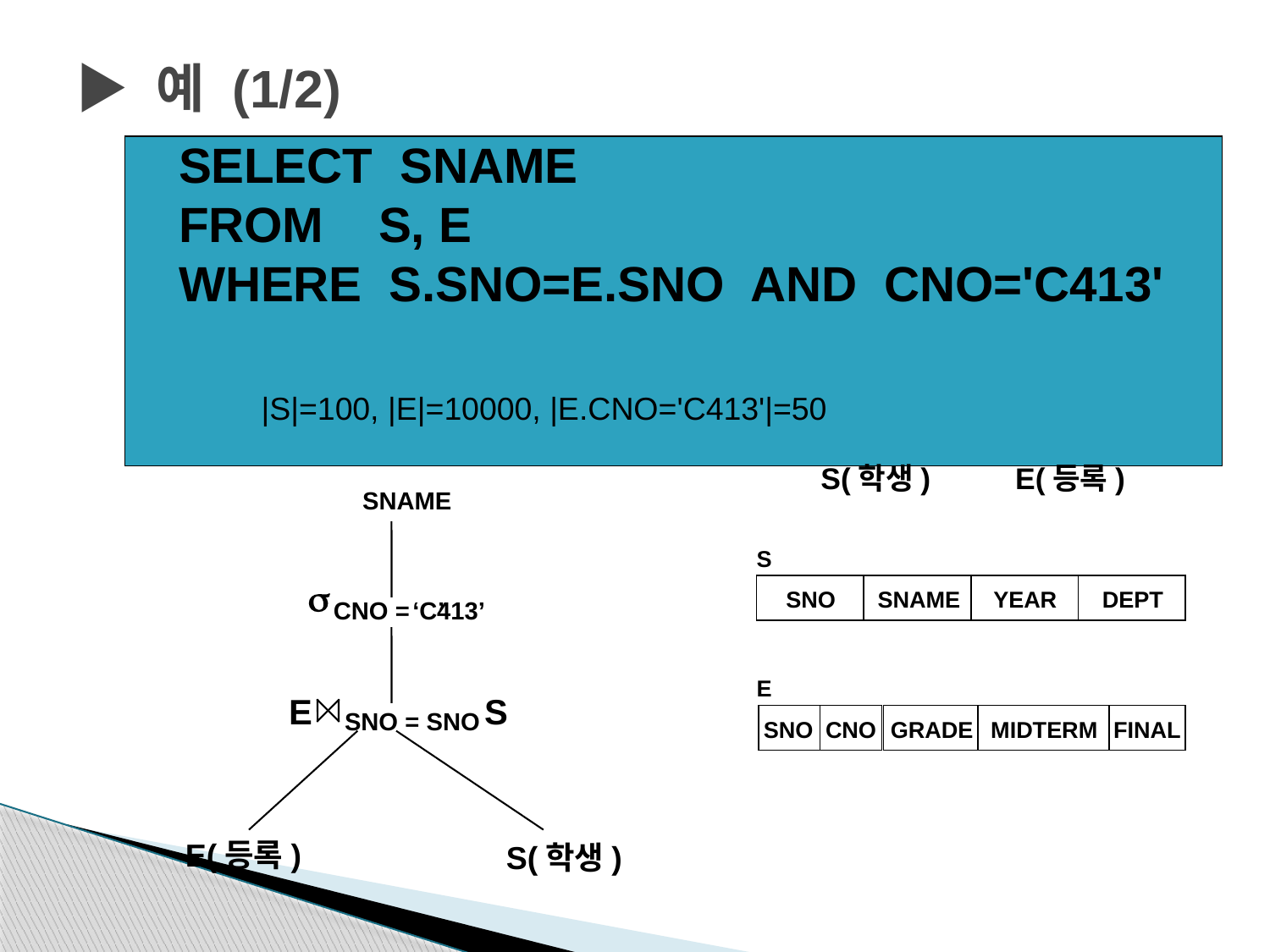

# ▶ 예 (1/2)
   SELECT  SNAME
   FROM    S, E
   WHERE  S.SNO=E.SNO  AND  CNO='C413'

         |S|=100, |E|=10000, |E.CNO='C413'|=50

S(학생)
E(등록)
SNAME

S

σ

SNO
SNAME
YEAR
DEPT
CNO =
‘C413’
’

E
E
S

SNO = SNO
SNO
CNO
GRADE
MIDTERM
FINAL

E(등록)
S(학생)